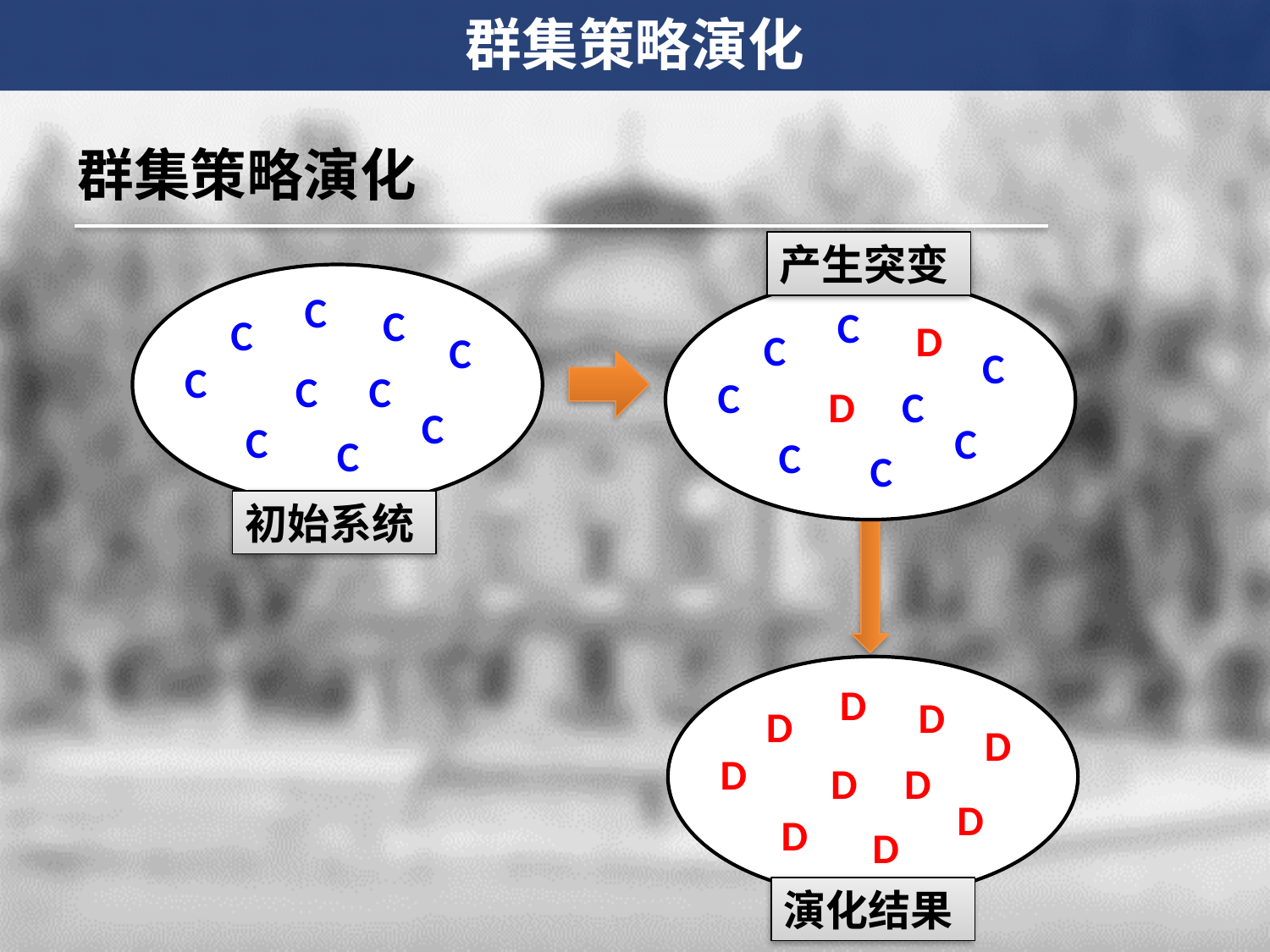

群集策略演化
群集策略演化
产生突变

C

C
C
C
D
C
C
C
C

C
C
C
D
C
C
C
C
C
C
C
初始系统

D
D
D
D
D
D
D
D
D
D
演化结果